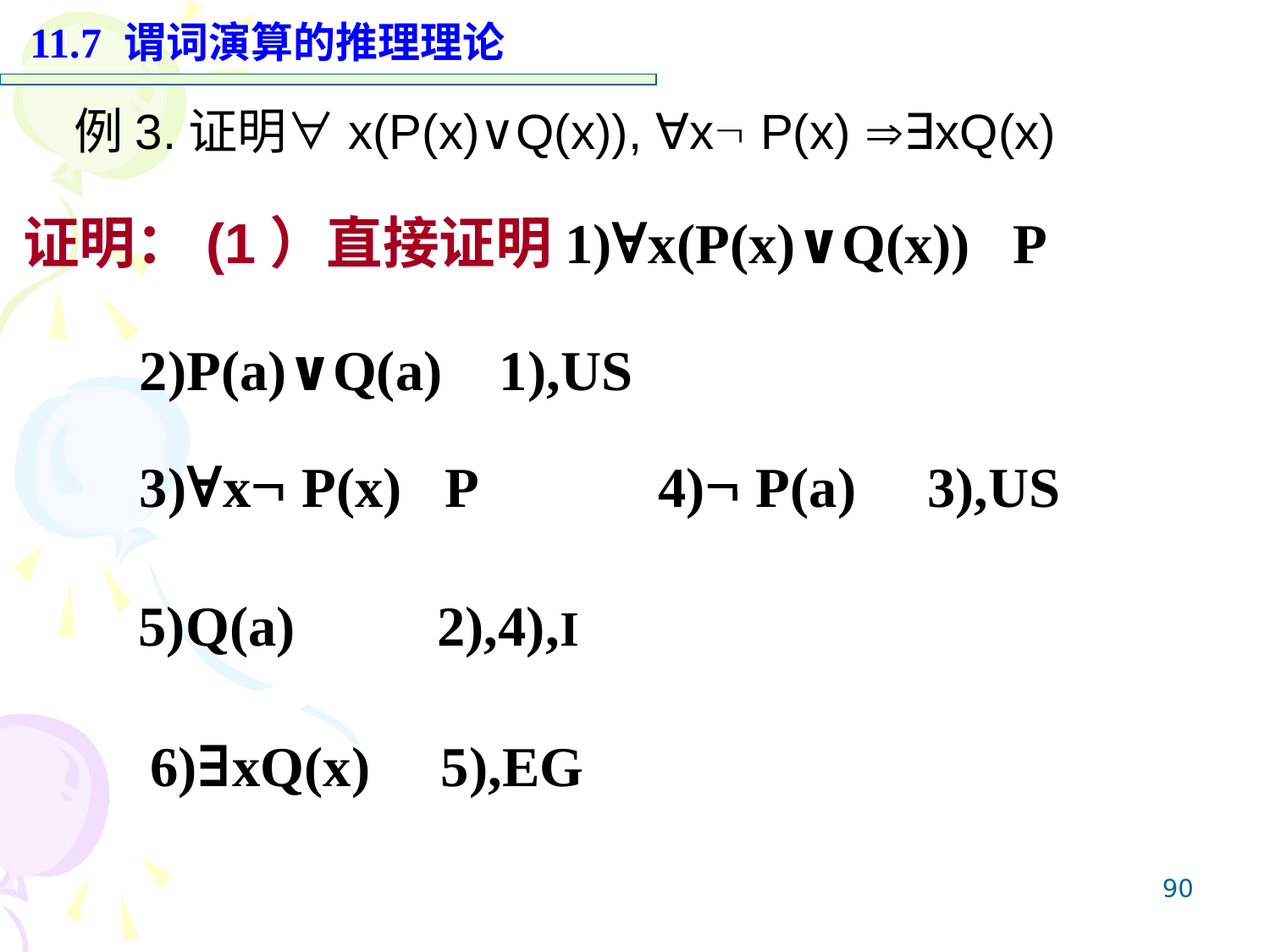

11.7 谓词演算的推理理论

例3.证明∀x(P(x)∨Q(x)), ∀x¬ P(x) ⇒∃xQ(x)
证明：(1）直接证明
1)∀x(P(x)∨Q(x))   P
2)P(a)∨Q(a)    1),US
3)∀x¬ P(x)   P
4)¬ P(a)     3),US
5)Q(a)          2),4),I
6)∃xQ(x)     5),EG
90